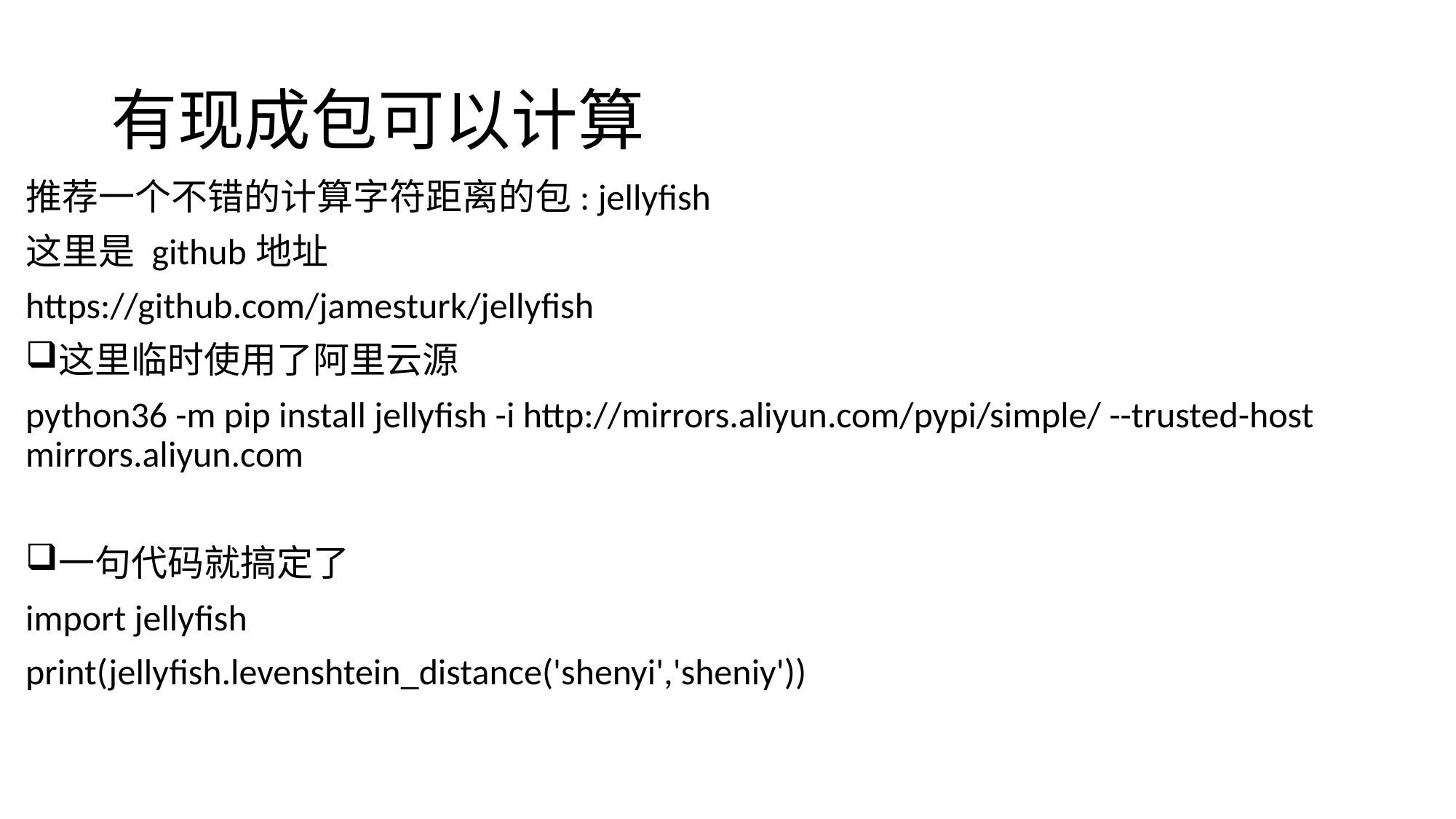

# 有现成包可以计算
推荐一个不错的计算字符距离的包: jellyfish
这里是 github地址
https://github.com/jamesturk/jellyfish
这里临时使用了阿里云源
python36 -m pip install jellyfish -i http://mirrors.aliyun.com/pypi/simple/ --trusted-host mirrors.aliyun.com

一句代码就搞定了
import jellyfish
print(jellyfish.levenshtein_distance('shenyi','sheniy'))